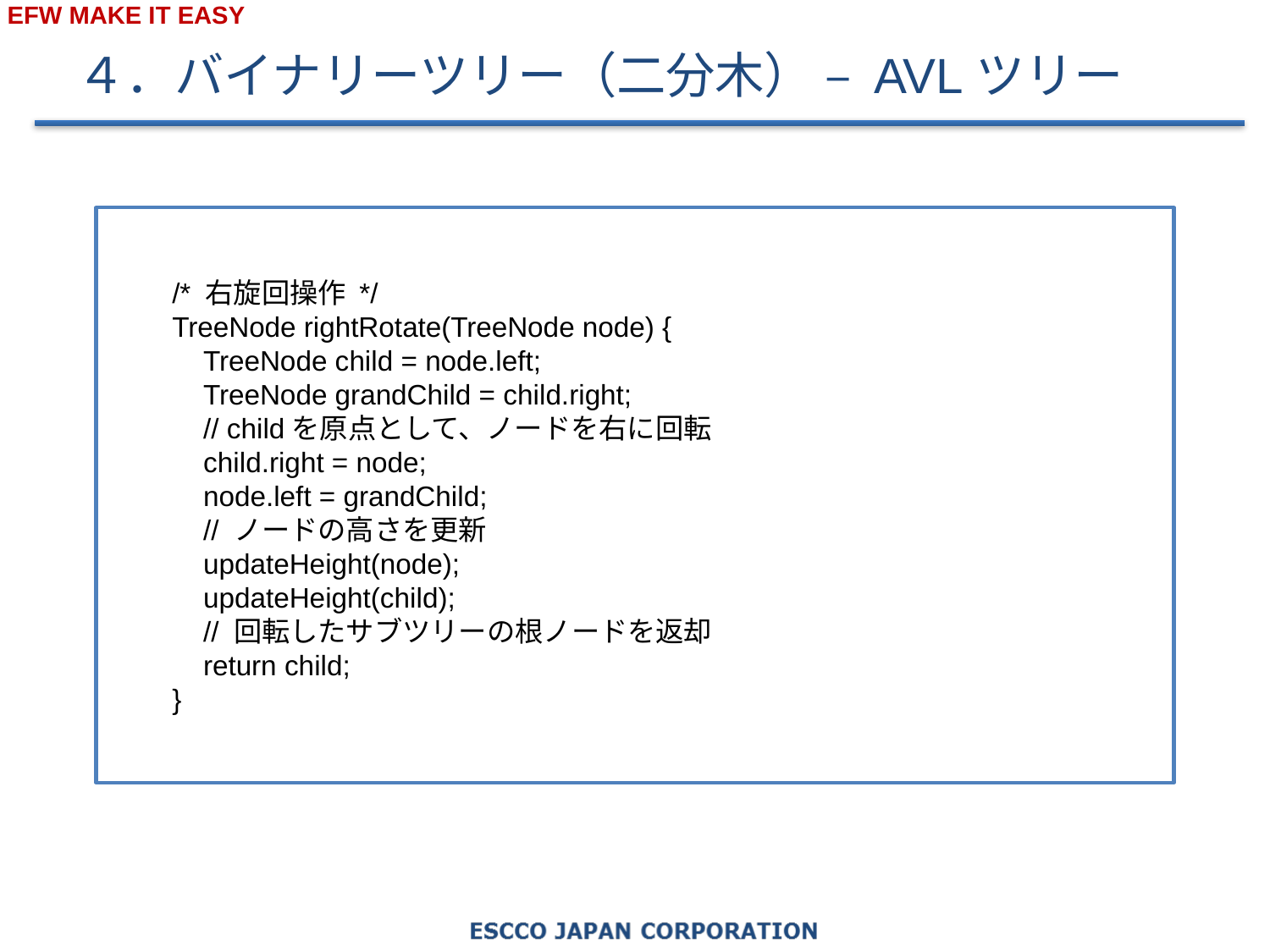

# ４．バイナリーツリー（二分木） – AVLツリー
/* 右旋回操作 */
TreeNode rightRotate(TreeNode node) {
    TreeNode child = node.left;
    TreeNode grandChild = child.right;
    // childを原点として、ノードを右に回転
    child.right = node;
    node.left = grandChild;
    // ノードの高さを更新
    updateHeight(node);
    updateHeight(child);
    // 回転したサブツリーの根ノードを返却
    return child;
}